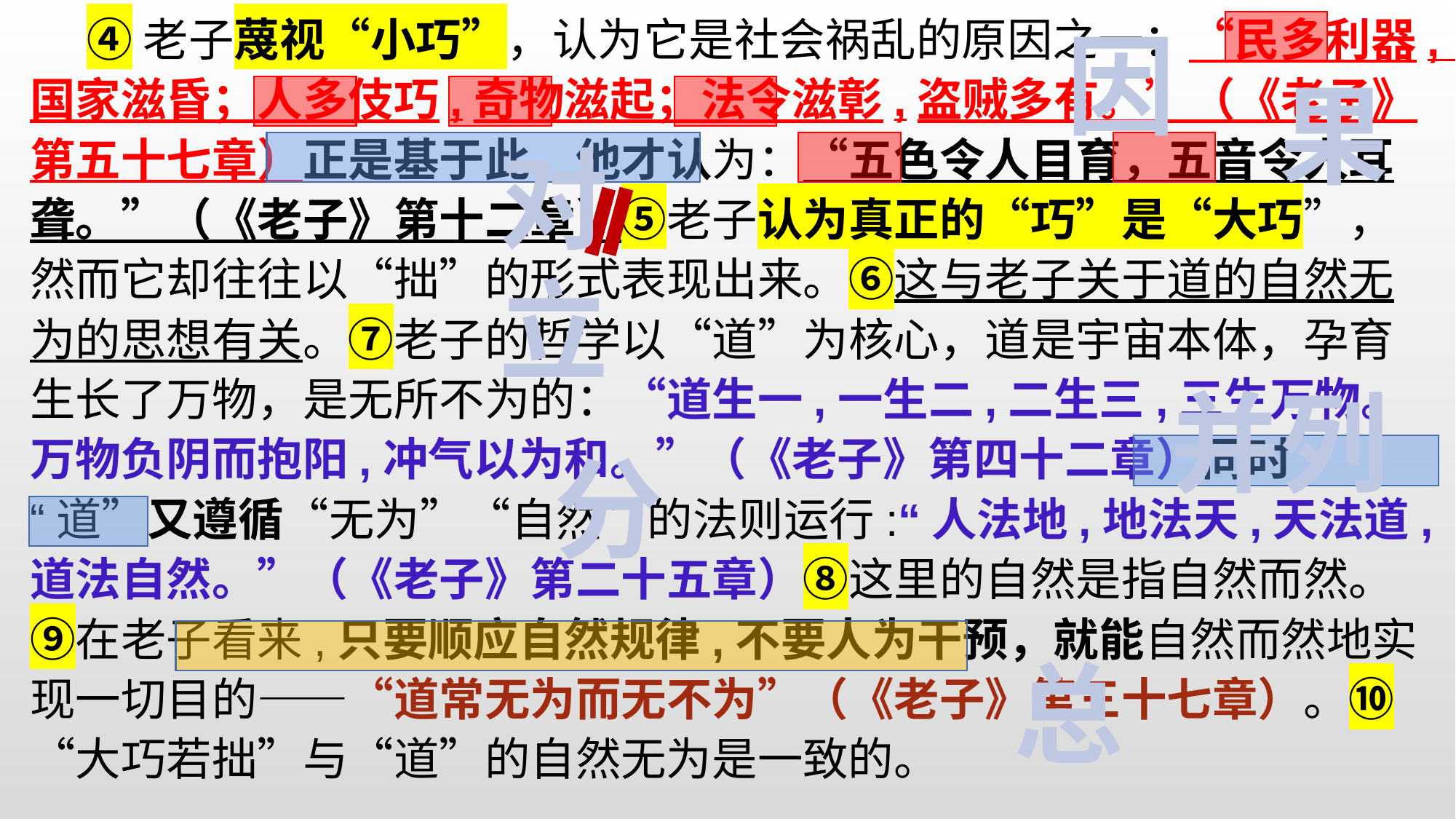

④老子蔑视“小巧”，认为它是社会祸乱的原因之一：“民多利器,国家滋昏；人多伎巧,奇物滋起；法令滋彰,盗贼多有。”（《老子》第五十七章）正是基于此，他才认为：“五色令人目育，五音令人耳聋。”（《老子》第十二章）⑤老子认为真正的“巧”是“大巧”，然而它却往往以“拙”的形式表现出来。⑥这与老子关于道的自然无为的思想有关。⑦老子的哲学以“道”为核心，道是宇宙本体，孕育生长了万物，是无所不为的：“道生一,一生二,二生三,三生万物。万物负阴而抱阳,冲气以为和。”（《老子》第四十二章）同时,“道”又遵循“无为”“自然”的法则运行:“人法地,地法天,天法道,道法自然。”（《老子》第二十五章）⑧这里的自然是指自然而然。⑨在老子看来,只要顺应自然规律,不要人为干预，就能自然而然地实现一切目的——“道常无为而无不为”（《老子》第三十七章）。⑩“大巧若拙”与“道”的自然无为是一致的。
因

果

对立

并列
分

总